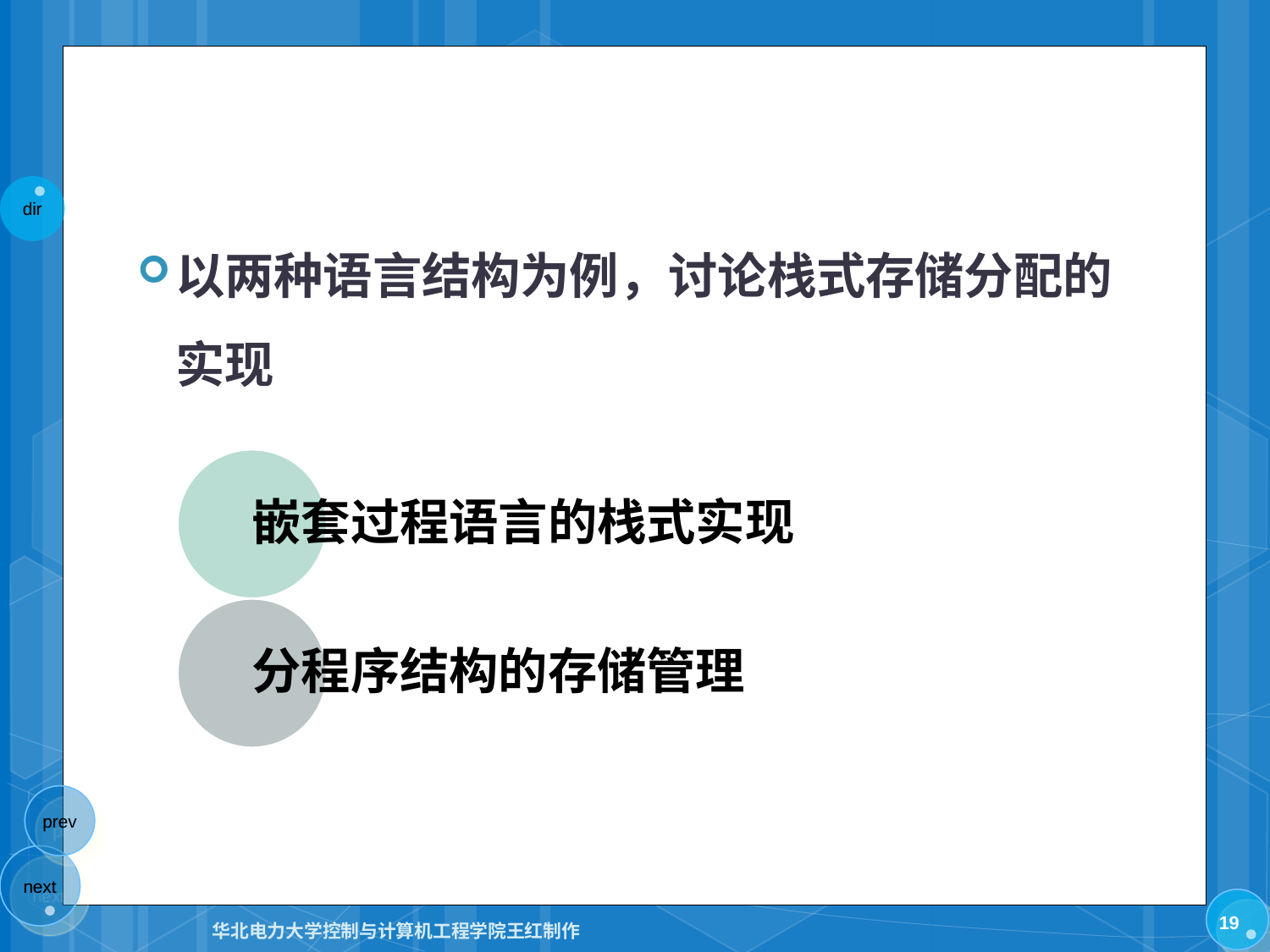

#
以两种语言结构为例，讨论栈式存储分配的实现
嵌套过程语言的栈式实现
分程序结构的存储管理
19
华北电力大学控制与计算机工程学院王红制作